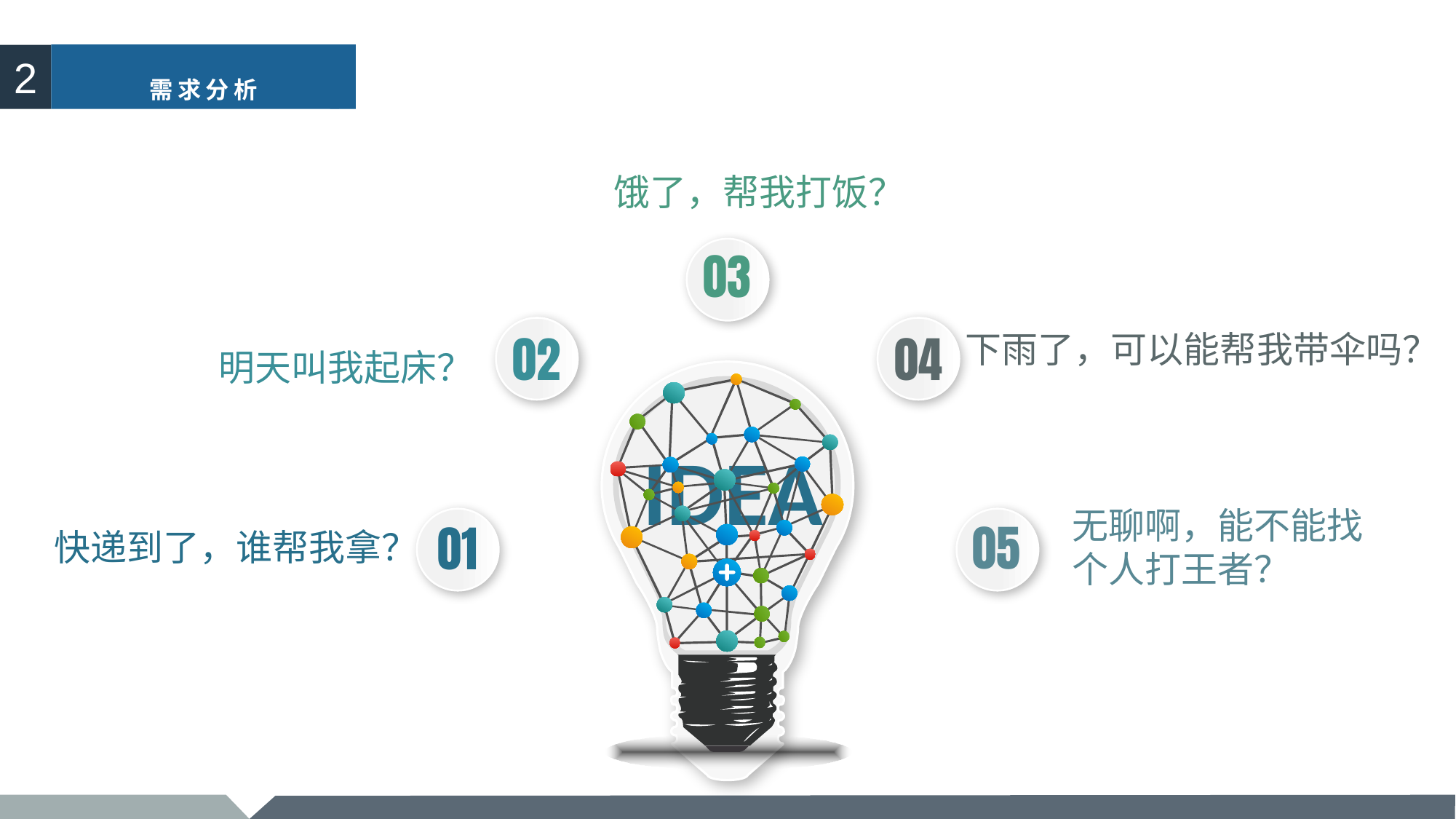

需求分析

2

饿了，帮我打饭？

03

下雨了，可以能帮我带伞吗？
02
04
明天叫我起床？

IDEA
无聊啊，能不能找个人打王者？

05
01
快递到了，谁帮我拿？